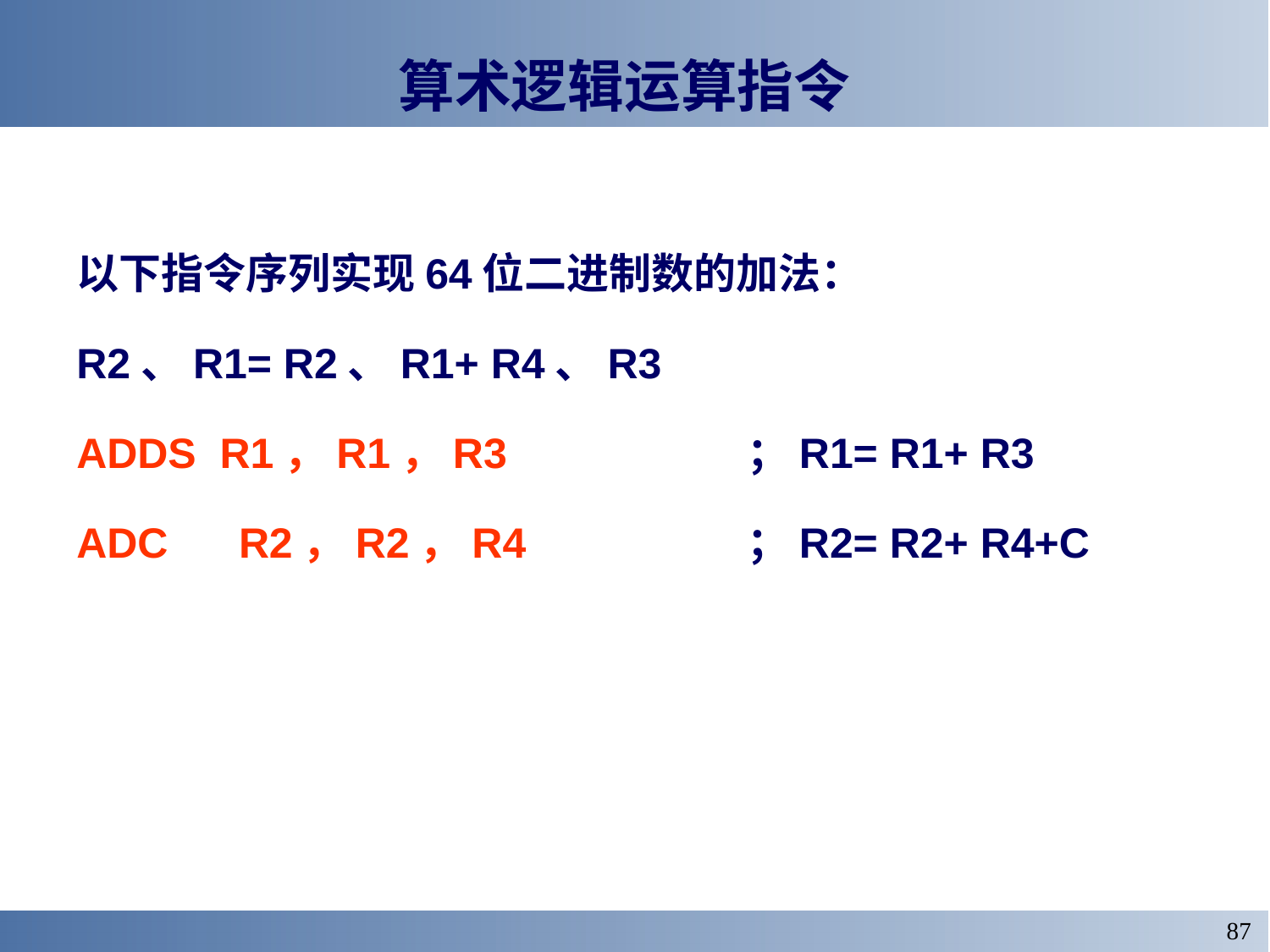

# 算术逻辑运算指令
以下指令序列实现64位二进制数的加法：
R2、R1= R2、R1+ R4、R3
ADDS  R1，R1，R3 		；R1= R1+ R3
ADC  	R2，R2，R4     		；R2= R2+ R4+C